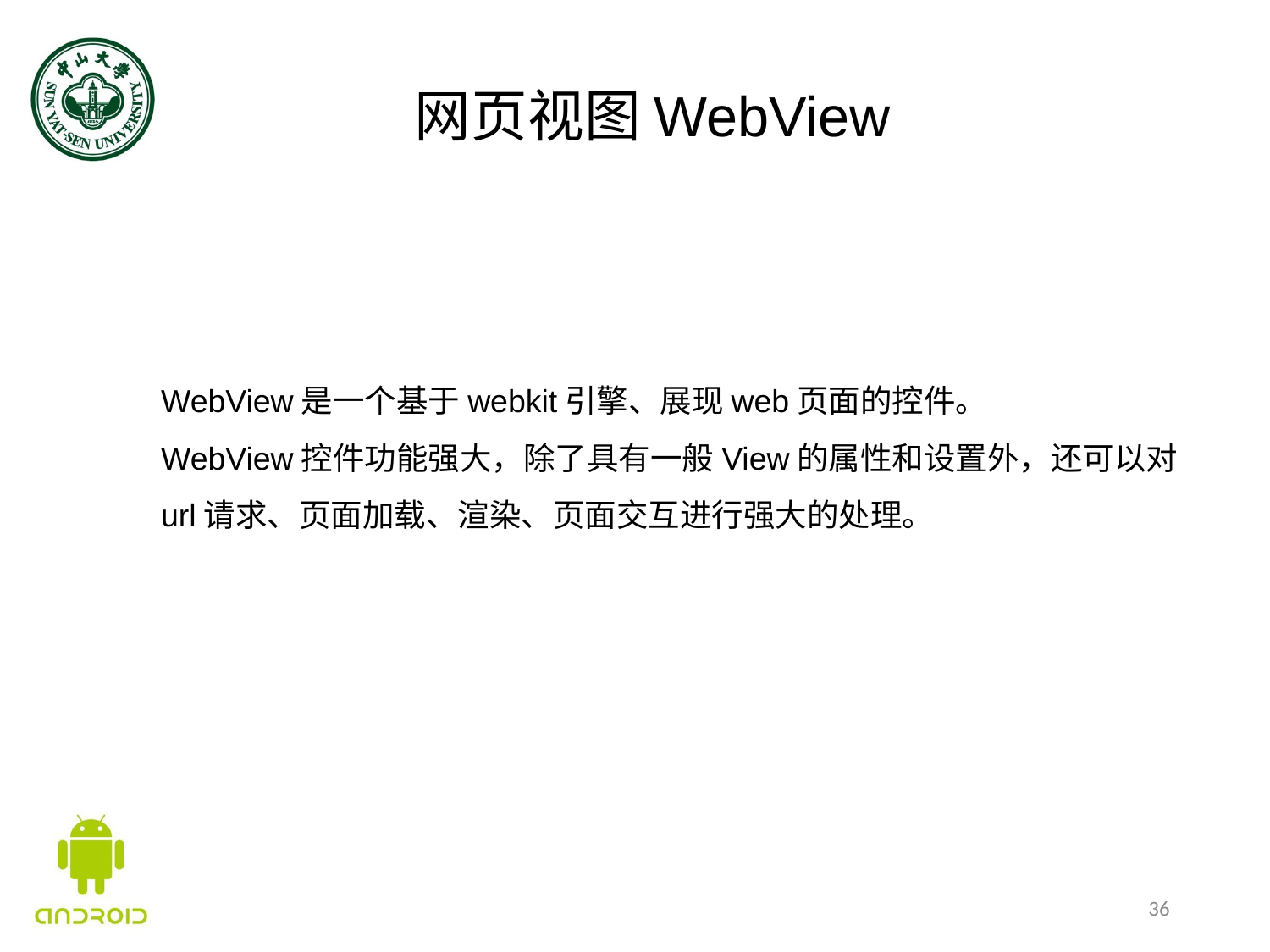

网页视图WebView

WebView是一个基于webkit引擎、展现web页面的控件。
WebView控件功能强大，除了具有一般View的属性和设置外，还可以对url请求、页面加载、渲染、页面交互进行强大的处理。
36